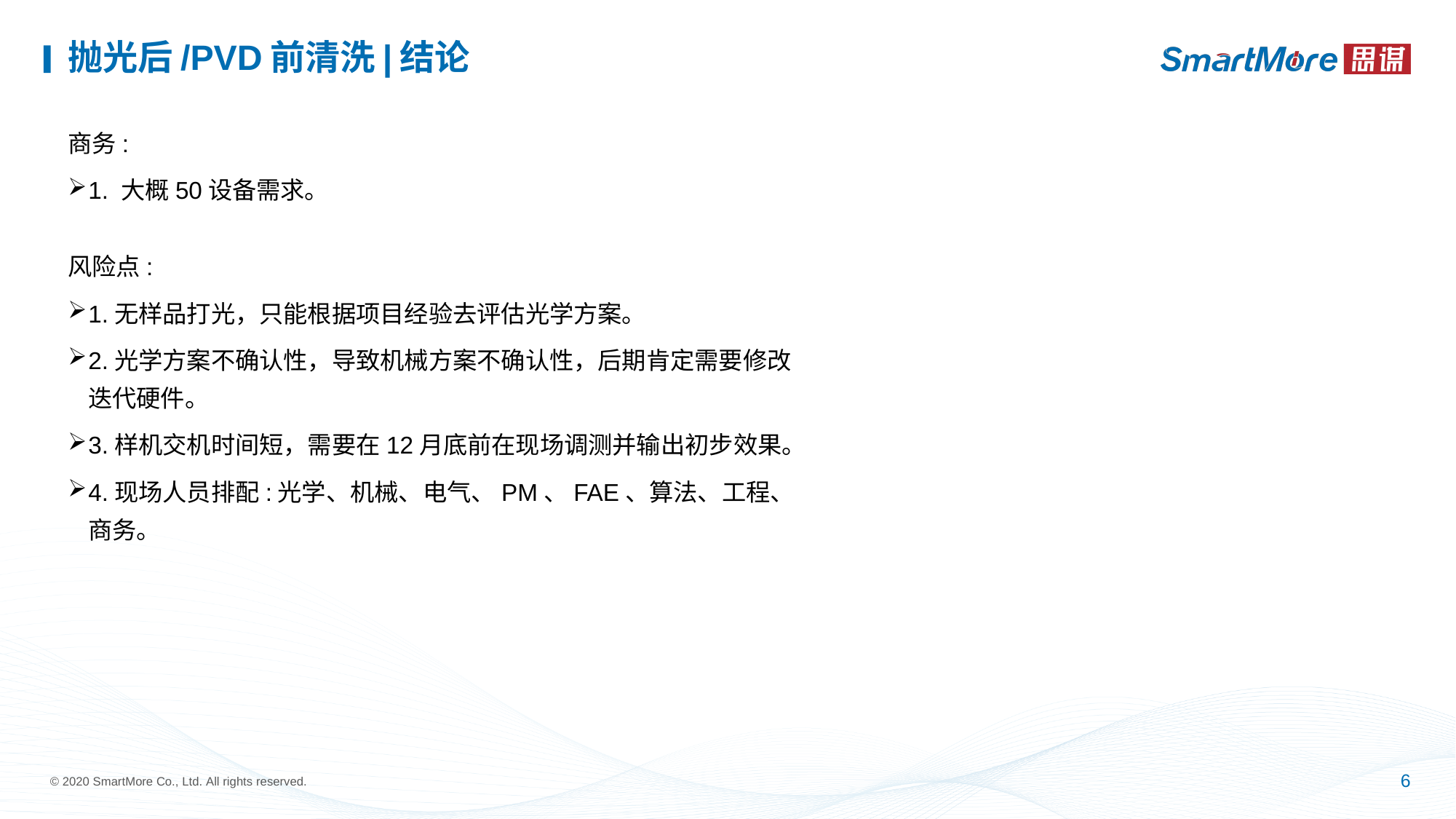

# 抛光后/PVD前清洗|结论
商务:
1. 大概50设备需求。
风险点:
1.无样品打光，只能根据项目经验去评估光学方案。
2.光学方案不确认性，导致机械方案不确认性，后期肯定需要修改迭代硬件。
3.样机交机时间短，需要在12月底前在现场调测并输出初步效果。
4.现场人员排配:光学、机械、电气、PM、FAE、算法、工程、商务。